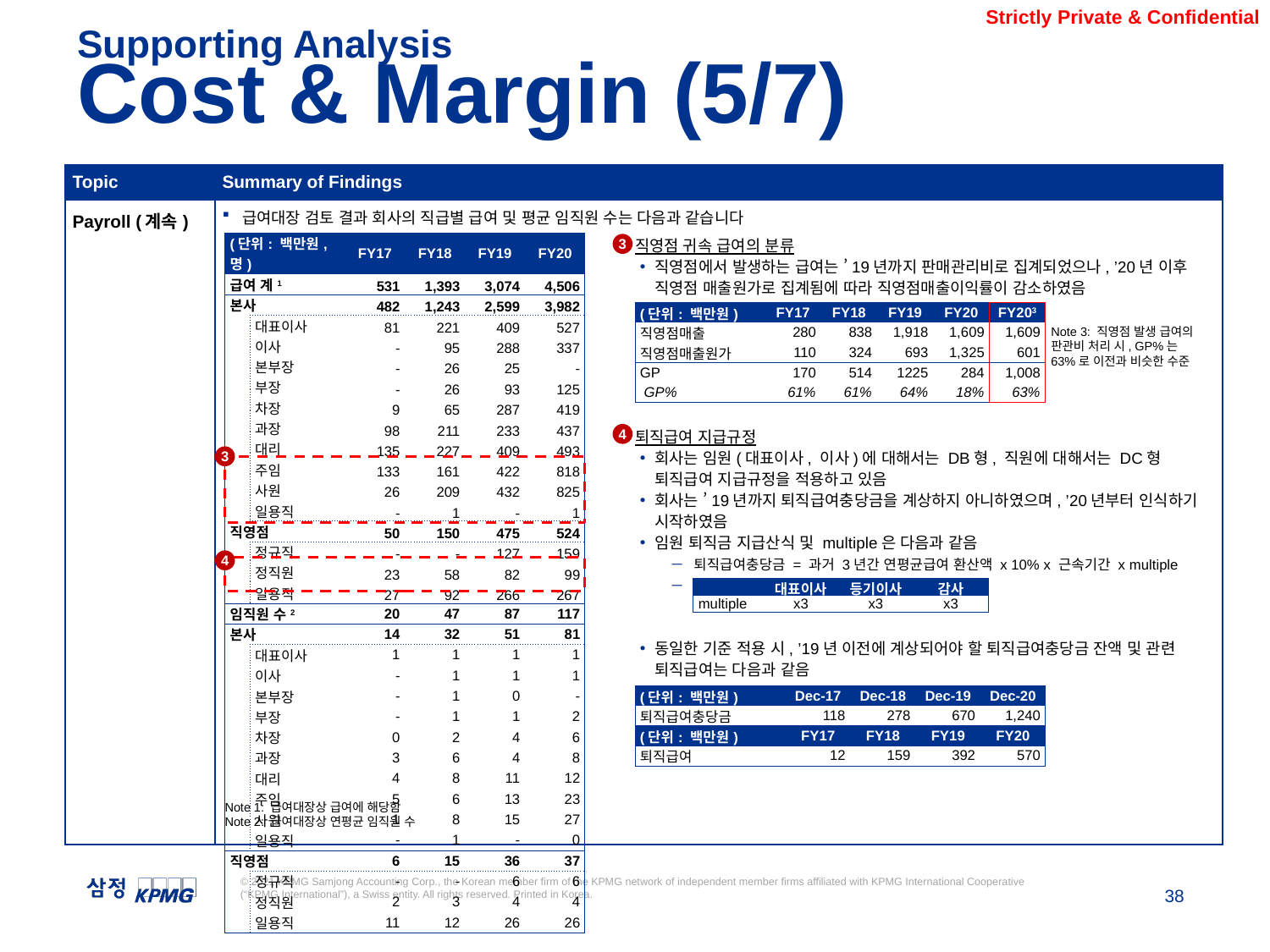

Supporting Analysis
Cost & Margin (5/7)
| Topic | Summary of Findings |
| --- | --- |
| Payroll (계속) | 급여대장 검토 결과 회사의 직급별 급여 및 평균 임직원 수는 다음과 같습니다 |
| (단위: 백만원, 명) |  | FY17 | FY18 | FY19 | FY20 |
| --- | --- | --- | --- | --- | --- |
| 급여 계1 |  | 531 | 1,393 | 3,074 | 4,506 |
| 본사 |  | 482 | 1,243 | 2,599 | 3,982 |
|  | 대표이사 | 81 | 221 | 409 | 527 |
|  | 이사 | - | 95 | 288 | 337 |
|  | 본부장 | - | 26 | 25 | - |
|  | 부장 | - | 26 | 93 | 125 |
|  | 차장 | 9 | 65 | 287 | 419 |
|  | 과장 | 98 | 211 | 233 | 437 |
|  | 대리 | 135 | 227 | 409 | 493 |
|  | 주임 | 133 | 161 | 422 | 818 |
|  | 사원 | 26 | 209 | 432 | 825 |
|  | 일용직 | - | 1 | - | 1 |
| 직영점 |  | 50 | 150 | 475 | 524 |
|  | 정규직 | - | - | 127 | 159 |
|  | 정직원 | 23 | 58 | 82 | 99 |
|  | 일용직 | 27 | 92 | 266 | 267 |
| 임직원 수2 |  | 20 | 47 | 87 | 117 |
| 본사 |  | 14 | 32 | 51 | 81 |
|  | 대표이사 | 1 | 1 | 1 | 1 |
|  | 이사 | - | 1 | 1 | 1 |
|  | 본부장 | - | 1 | 0 | - |
|  | 부장 | - | 1 | 1 | 2 |
|  | 차장 | 0 | 2 | 4 | 6 |
|  | 과장 | 3 | 6 | 4 | 8 |
|  | 대리 | 4 | 8 | 11 | 12 |
|  | 주임 | 5 | 6 | 13 | 23 |
|  | 사원 | 1 | 8 | 15 | 27 |
|  | 일용직 | - | 1 | - | 0 |
| 직영점 |  | 6 | 15 | 36 | 37 |
|  | 정규직 | - | - | 6 | 6 |
|  | 정직원 | 2 | 3 | 4 | 4 |
|  | 일용직 | 11 | 12 | 26 | 26 |
3
직영점 귀속 급여의 분류
직영점에서 발생하는 급여는 ’19년까지 판매관리비로 집계되었으나, ’20년 이후 직영점 매출원가로 집계됨에 따라 직영점매출이익률이 감소하였음
| (단위: 백만원) | FY17 | FY18 | FY19 | FY20 | FY203 |
| --- | --- | --- | --- | --- | --- |
| 직영점매출 | 280 | 838 | 1,918 | 1,609 | 1,609 |
| 직영점매출원가 | 110 | 324 | 693 | 1,325 | 601 |
| GP | 170 | 514 | 1225 | 284 | 1,008 |
| GP% | 61% | 61% | 64% | 18% | 63% |
Note 3: 직영점 발생 급여의 판관비 처리 시, GP%는 63%로 이전과 비슷한 수준
4
퇴직급여 지급규정
회사는 임원(대표이사, 이사)에 대해서는 DB형, 직원에 대해서는 DC형 퇴직급여 지급규정을 적용하고 있음
회사는 ’19년까지 퇴직급여충당금을 계상하지 아니하였으며, ’20년부터 인식하기 시작하였음
임원 퇴직금 지급산식 및 multiple은 다음과 같음
퇴직급여충당금 = 과거 3년간 연평균급여 환산액 x 10% x 근속기간 x multiple
.

동일한 기준 적용 시, ’19년 이전에 계상되어야 할 퇴직급여충당금 잔액 및 관련 퇴직급여는 다음과 같음
3

4

|  | 대표이사 | 등기이사 | 감사 |
| --- | --- | --- | --- |
| multiple | x3 | x3 | x3 |
| (단위: 백만원) | Dec-17 | Dec-18 | Dec-19 | Dec-20 |
| --- | --- | --- | --- | --- |
| 퇴직급여충당금 | 118 | 278 | 670 | 1,240 |
| (단위: 백만원) | FY17 | FY18 | FY19 | FY20 |
| 퇴직급여 | 12 | 159 | 392 | 570 |
Note 1: 급여대장상 급여에 해당함
Note 2: 급여대장상 연평균 임직원 수